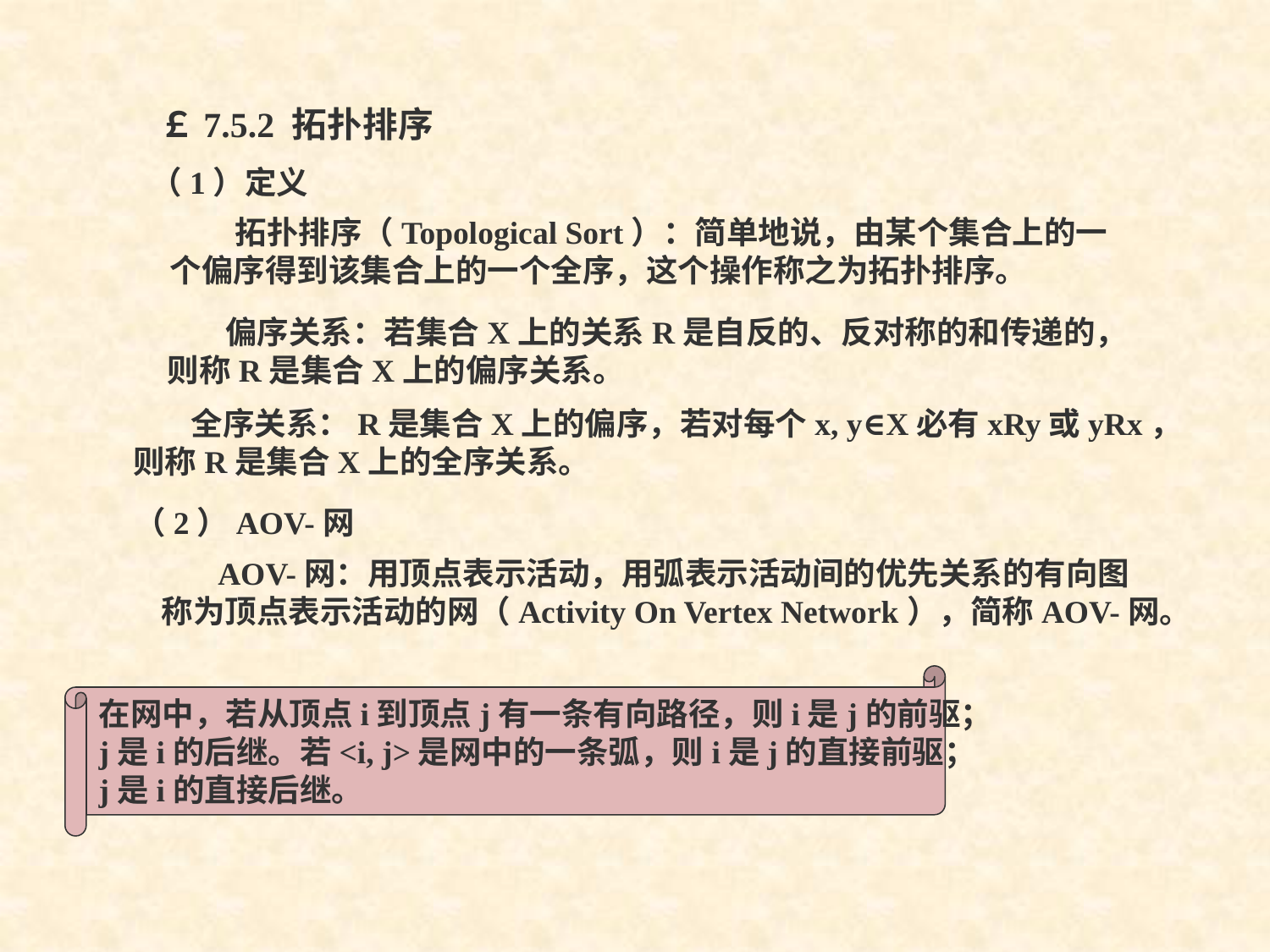

￡7.5.2 拓扑排序
（1）定义
        拓扑排序（Topological Sort）：简单地说，由某个集合上的一个偏序得到该集合上的一个全序，这个操作称之为拓扑排序。
       偏序关系：若集合X上的关系R是自反的、反对称的和传递的，则称R是集合X上的偏序关系。
       全序关系：R是集合X上的偏序，若对每个x, y∈X必有xRy或yRx，
则称R是集合X上的全序关系。
（2）AOV-网
       AOV-网：用顶点表示活动，用弧表示活动间的优先关系的有向图
称为顶点表示活动的网（Activity On Vertex Network），简称AOV-网。
在网中，若从顶点i到顶点j有一条有向路径，则i是j的前驱；
j是i的后继。若<i, j>是网中的一条弧，则i是j的直接前驱；
j是i的直接后继。